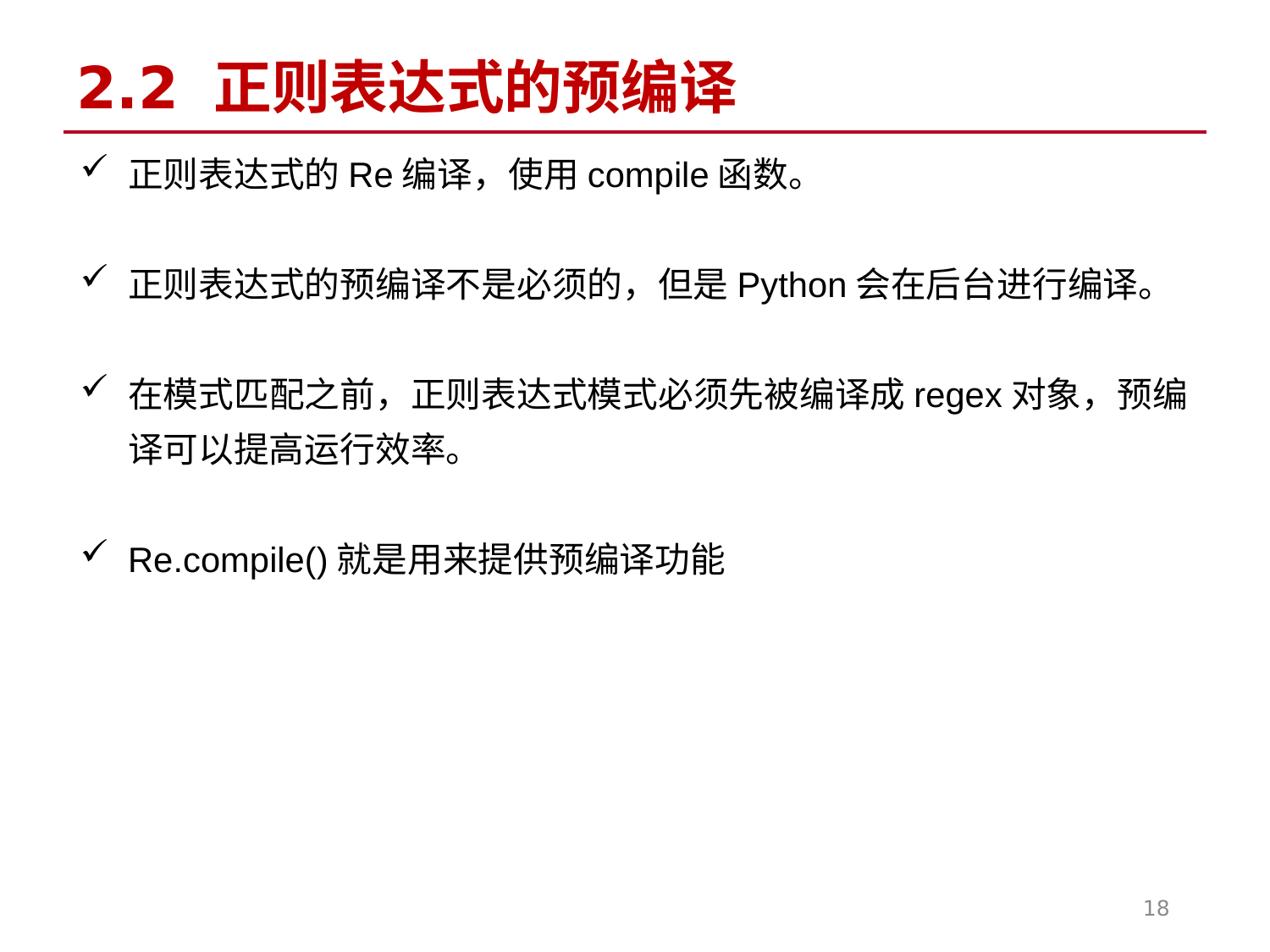

# 2.2 正则表达式的预编译
正则表达式的Re编译，使用compile函数。

正则表达式的预编译不是必须的，但是Python会在后台进行编译。

在模式匹配之前，正则表达式模式必须先被编译成regex对象，预编译可以提高运行效率。

Re.compile()就是用来提供预编译功能
18